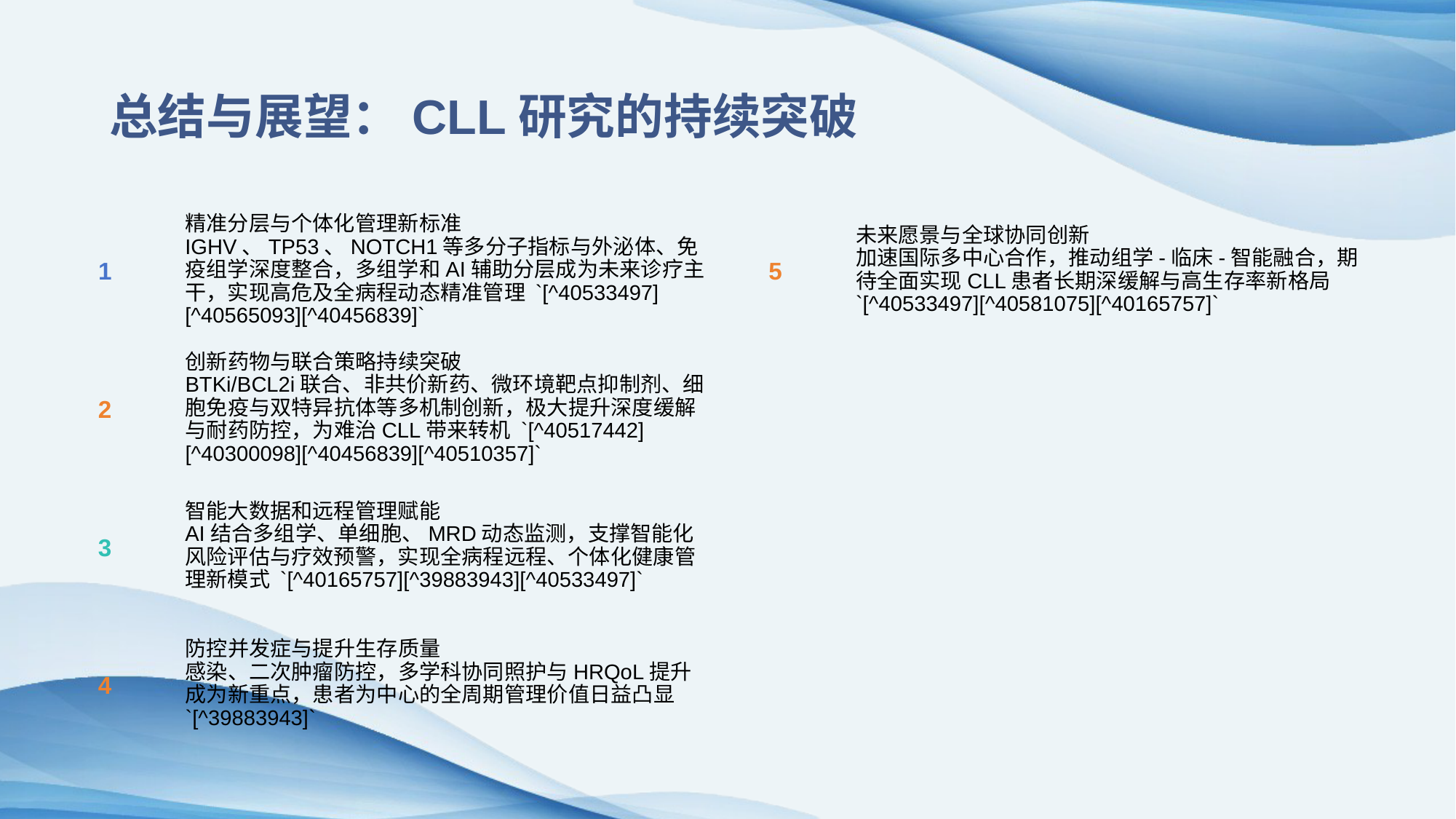

总结与展望：CLL研究的持续突破
5
未来愿景与全球协同创新
加速国际多中心合作，推动组学-临床-智能融合，期待全面实现CLL患者长期深缓解与高生存率新格局 `[^40533497][^40581075][^40165757]`
1
精准分层与个体化管理新标准
IGHV、TP53、NOTCH1等多分子指标与外泌体、免疫组学深度整合，多组学和AI辅助分层成为未来诊疗主干，实现高危及全病程动态精准管理 `[^40533497][^40565093][^40456839]`
2
创新药物与联合策略持续突破
BTKi/BCL2i联合、非共价新药、微环境靶点抑制剂、细胞免疫与双特异抗体等多机制创新，极大提升深度缓解与耐药防控，为难治CLL带来转机 `[^40517442][^40300098][^40456839][^40510357]`
智能大数据和远程管理赋能
AI结合多组学、单细胞、MRD动态监测，支撑智能化风险评估与疗效预警，实现全病程远程、个体化健康管理新模式 `[^40165757][^39883943][^40533497]`
3
4
防控并发症与提升生存质量
感染、二次肿瘤防控，多学科协同照护与HRQoL提升成为新重点，患者为中心的全周期管理价值日益凸显 `[^39883943]`